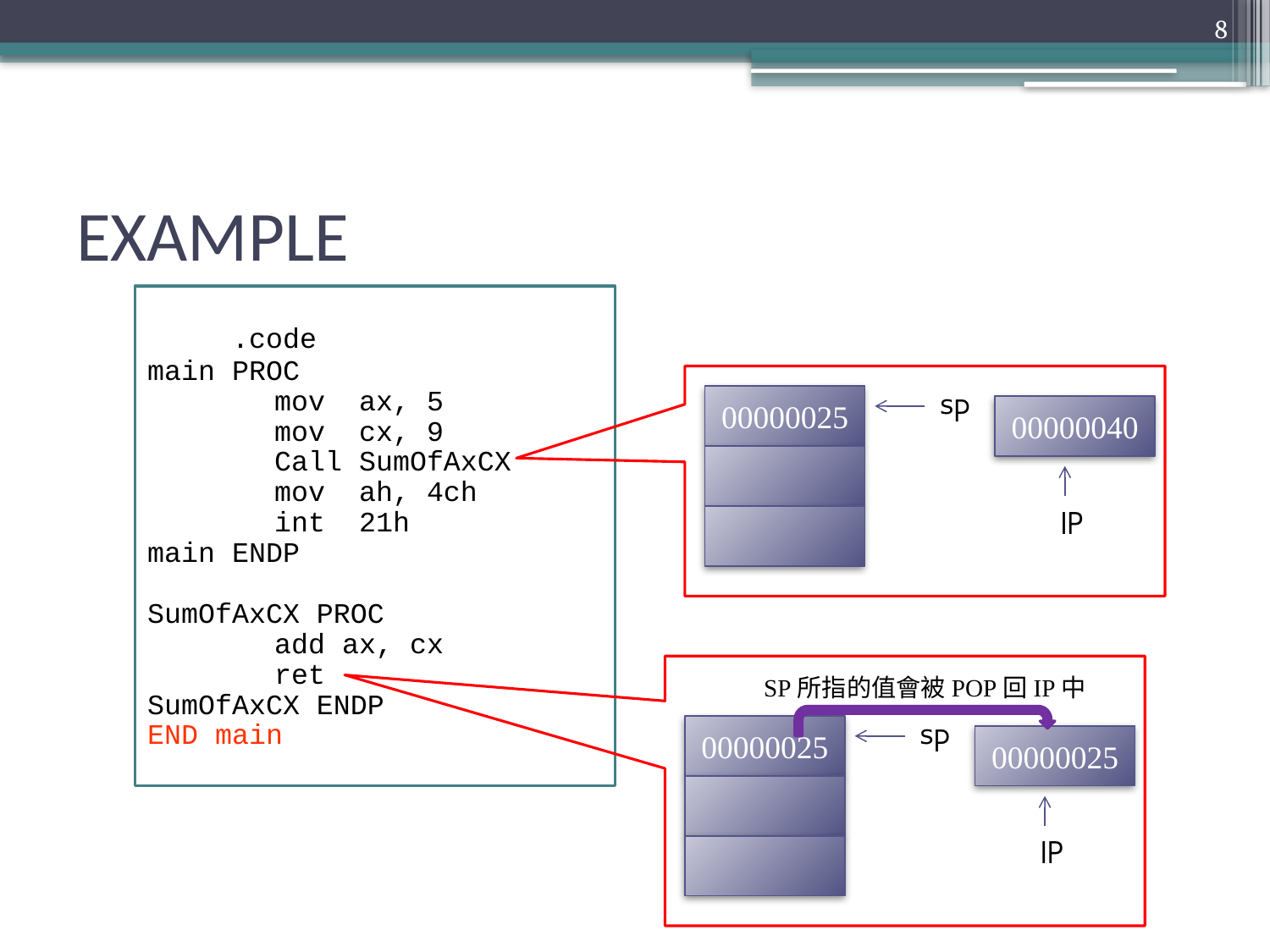

8
# EXAMPLE
    .code
main PROC
	mov  ax, 5
	mov  cx, 9
	Call SumOfAxCX
	mov  ah, 4ch
	int  21h
main ENDP

SumOfAxCX PROC
	add ax, cx
	ret
SumOfAxCX ENDP
END main

sp
00000025
00000040

IP

SP所指的值會被POP回IP中

sp
00000025
00000025

IP